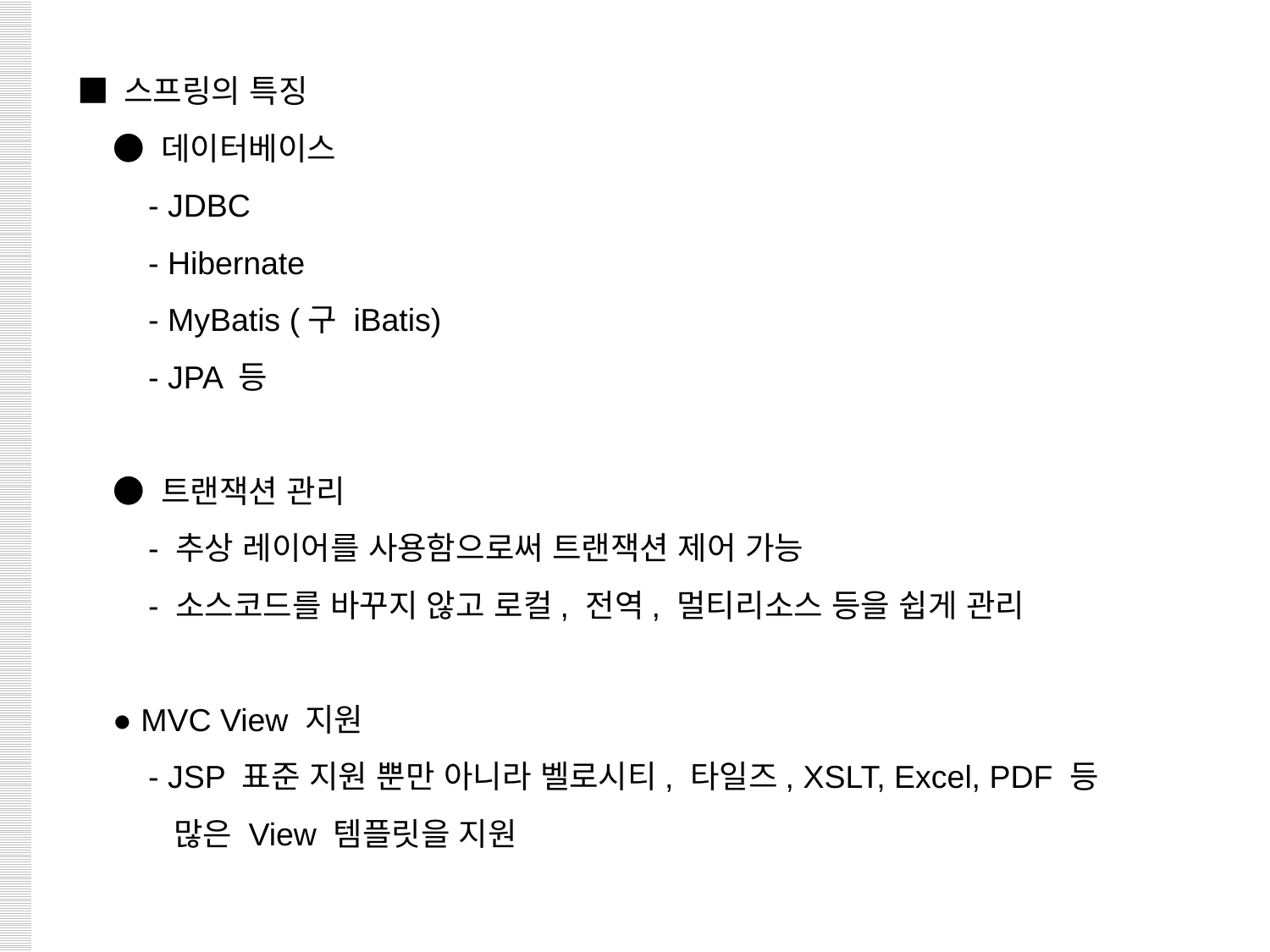

■ 스프링의 특징
    ● 데이터베이스
        - JDBC
        - Hibernate
        - MyBatis (구 iBatis)
        - JPA 등

    ● 트랜잭션 관리
        - 추상 레이어를 사용함으로써 트랜잭션 제어 가능
        - 소스코드를 바꾸지 않고 로컬, 전역, 멀티리소스 등을 쉽게 관리

    ● MVC View 지원
        - JSP 표준 지원 뿐만 아니라 벨로시티, 타일즈, XSLT, Excel, PDF 등
          많은 View 템플릿을 지원